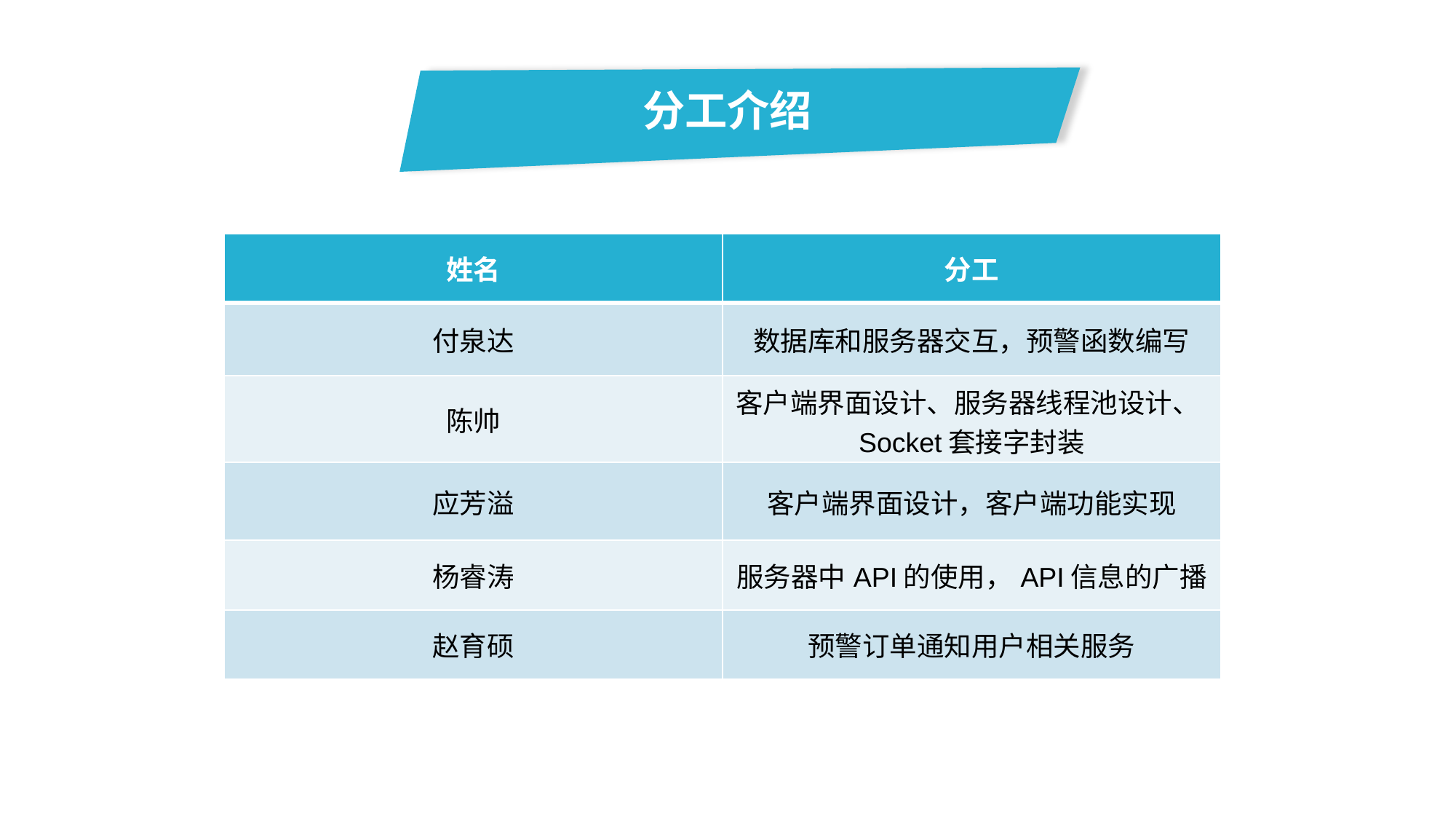

分工介绍
| 姓名 | 分工 |
| --- | --- |
| 付泉达 | 数据库和服务器交互，预警函数编写 |
| 陈帅 | 客户端界面设计、服务器线程池设计、Socket套接字封装 |
| 应芳溢 | 客户端界面设计，客户端功能实现 |
| 杨睿涛 | 服务器中API的使用，API信息的广播 |
| 赵育硕 | 预警订单通知用户相关服务 |